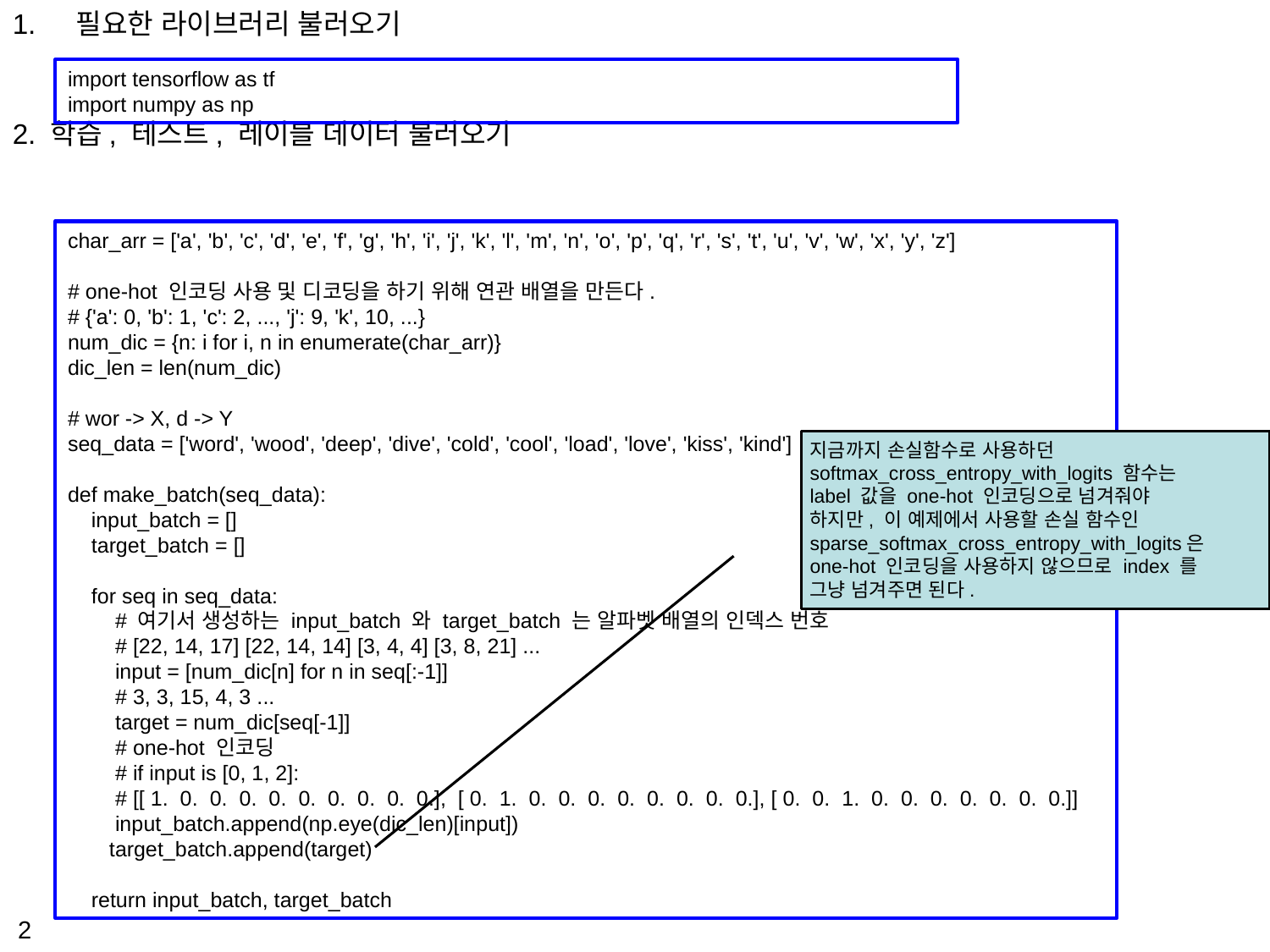

필요한 라이브러리 불러오기

2. 학습, 테스트, 레이블 데이터 불러오기

import tensorflow as tf
import numpy as np
char_arr = ['a', 'b', 'c', 'd', 'e', 'f', 'g', 'h', 'i', 'j', 'k', 'l', 'm', 'n', 'o', 'p', 'q', 'r', 's', 't', 'u', 'v', 'w', 'x', 'y', 'z']

# one-hot 인코딩 사용 및 디코딩을 하기 위해 연관 배열을 만든다.
# {'a': 0, 'b': 1, 'c': 2, ..., 'j': 9, 'k', 10, ...}
num_dic = {n: i for i, n in enumerate(char_arr)}
dic_len = len(num_dic)

# wor -> X, d -> Y
seq_data = ['word', 'wood', 'deep', 'dive', 'cold', 'cool', 'load', 'love', 'kiss', 'kind']

def make_batch(seq_data):
    input_batch = []
    target_batch = []

    for seq in seq_data:
        # 여기서 생성하는 input_batch 와 target_batch 는 알파벳 배열의 인덱스 번호
        # [22, 14, 17] [22, 14, 14] [3, 4, 4] [3, 8, 21] ...
        input = [num_dic[n] for n in seq[:-1]]
        # 3, 3, 15, 4, 3 ...
        target = num_dic[seq[-1]]
        # one-hot 인코딩
        # if input is [0, 1, 2]:
        # [[ 1.  0.  0.  0.  0.  0.  0.  0.  0.  0.],  [ 0.  1.  0.  0.  0.  0.  0.  0.  0.  0.], [ 0.  0.  1.  0.  0.  0.  0.  0.  0.  0.]]
        input_batch.append(np.eye(dic_len)[input])
       target_batch.append(target)

    return input_batch, target_batch
지금까지 손실함수로 사용하던 softmax_cross_entropy_with_logits 함수는
label 값을 one-hot 인코딩으로 넘겨줘야
하지만, 이 예제에서 사용할 손실 함수인 sparse_softmax_cross_entropy_with_logits은
one-hot 인코딩을 사용하지 않으므로 index 를
그냥 넘겨주면 된다.

2